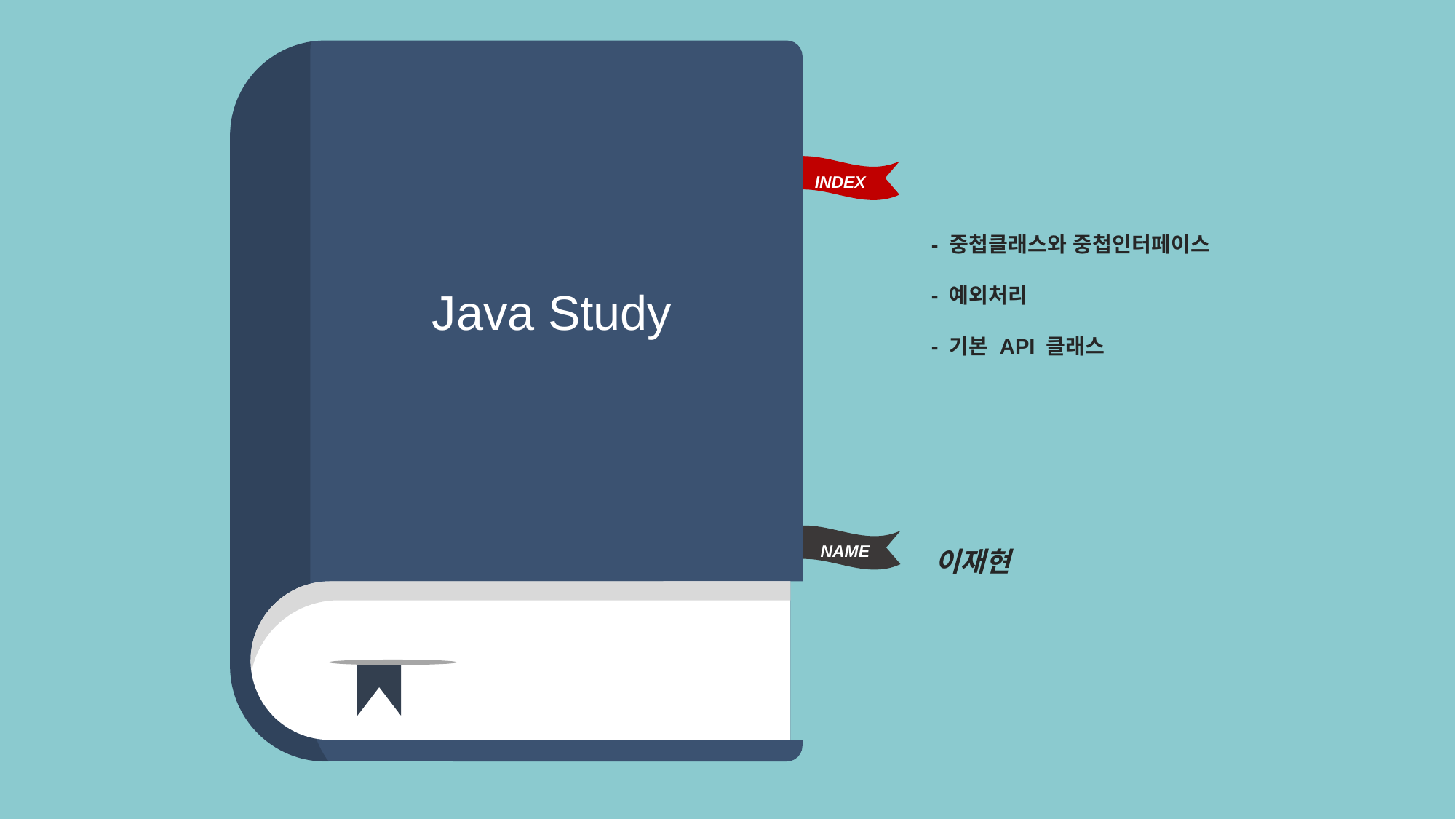

INDEX

- 중첩클래스와 중첩인터페이스
- 예외처리
- 기본 API 클래스
Java Study

이재현
NAME